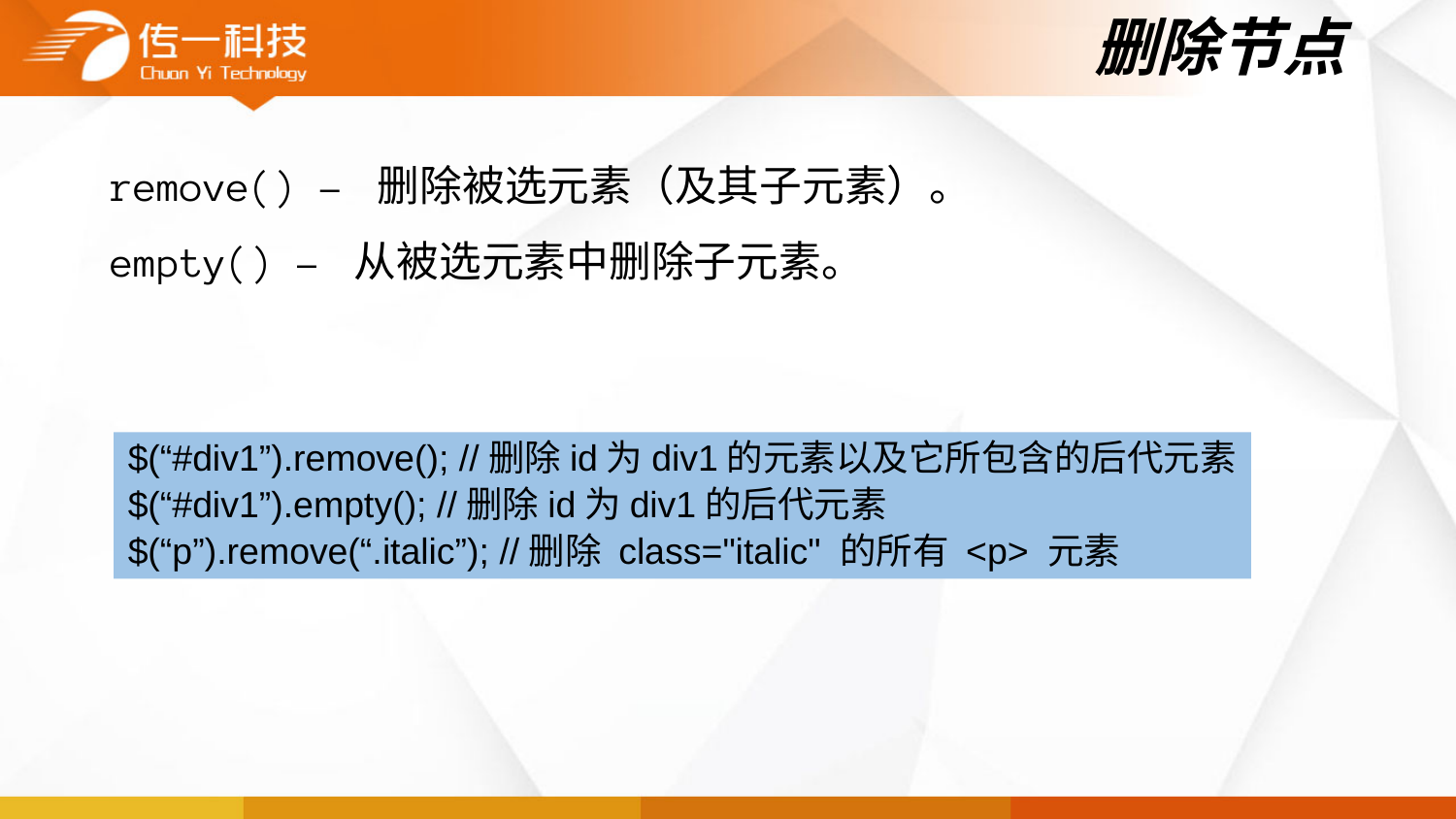

# 删除节点
remove() - 删除被选元素（及其子元素）。
empty() - 从被选元素中删除子元素。
$(“#div1”).remove(); //删除id为div1的元素以及它所包含的后代元素
$(“#div1”).empty(); //删除id为div1的后代元素
$(“p”).remove(“.italic”); //删除 class="italic" 的所有 <p> 元素